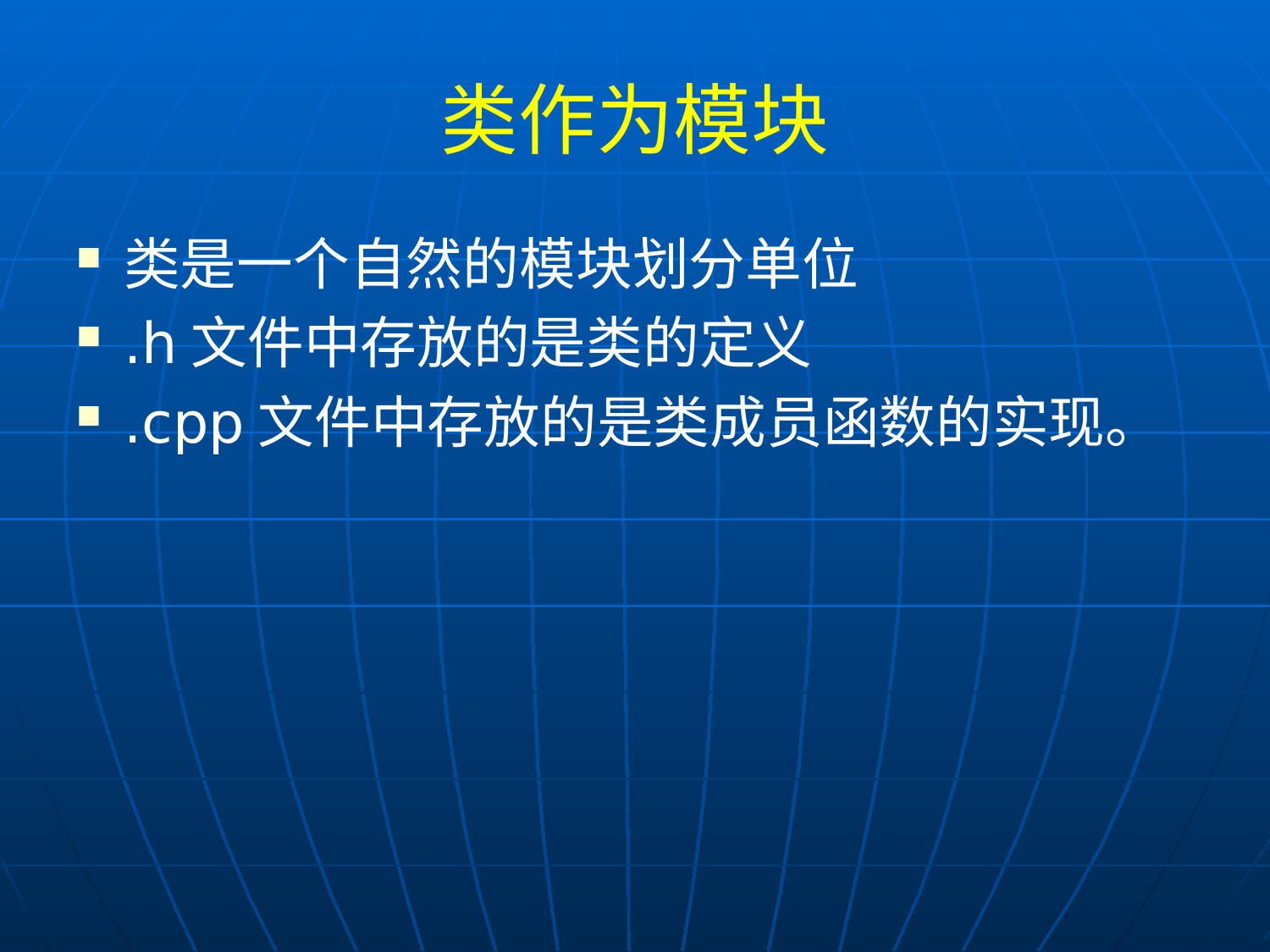

# 类作为模块
类是一个自然的模块划分单位
.h文件中存放的是类的定义
.cpp文件中存放的是类成员函数的实现。